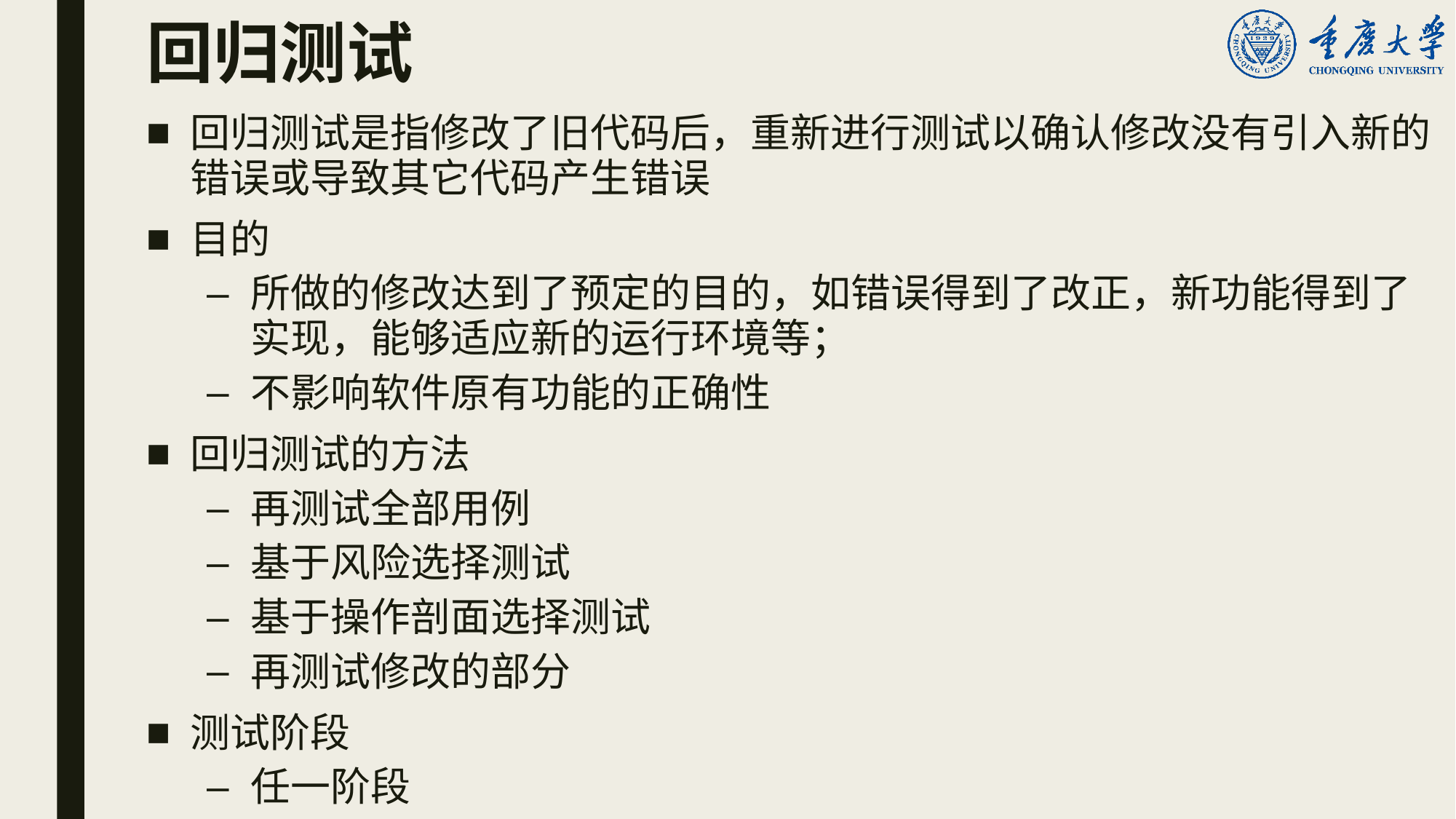

# 回归测试
回归测试是指修改了旧代码后，重新进行测试以确认修改没有引入新的错误或导致其它代码产生错误
目的
所做的修改达到了预定的目的，如错误得到了改正，新功能得到了实现，能够适应新的运行环境等；
不影响软件原有功能的正确性
回归测试的方法
再测试全部用例
基于风险选择测试
基于操作剖面选择测试
再测试修改的部分
测试阶段
任一阶段